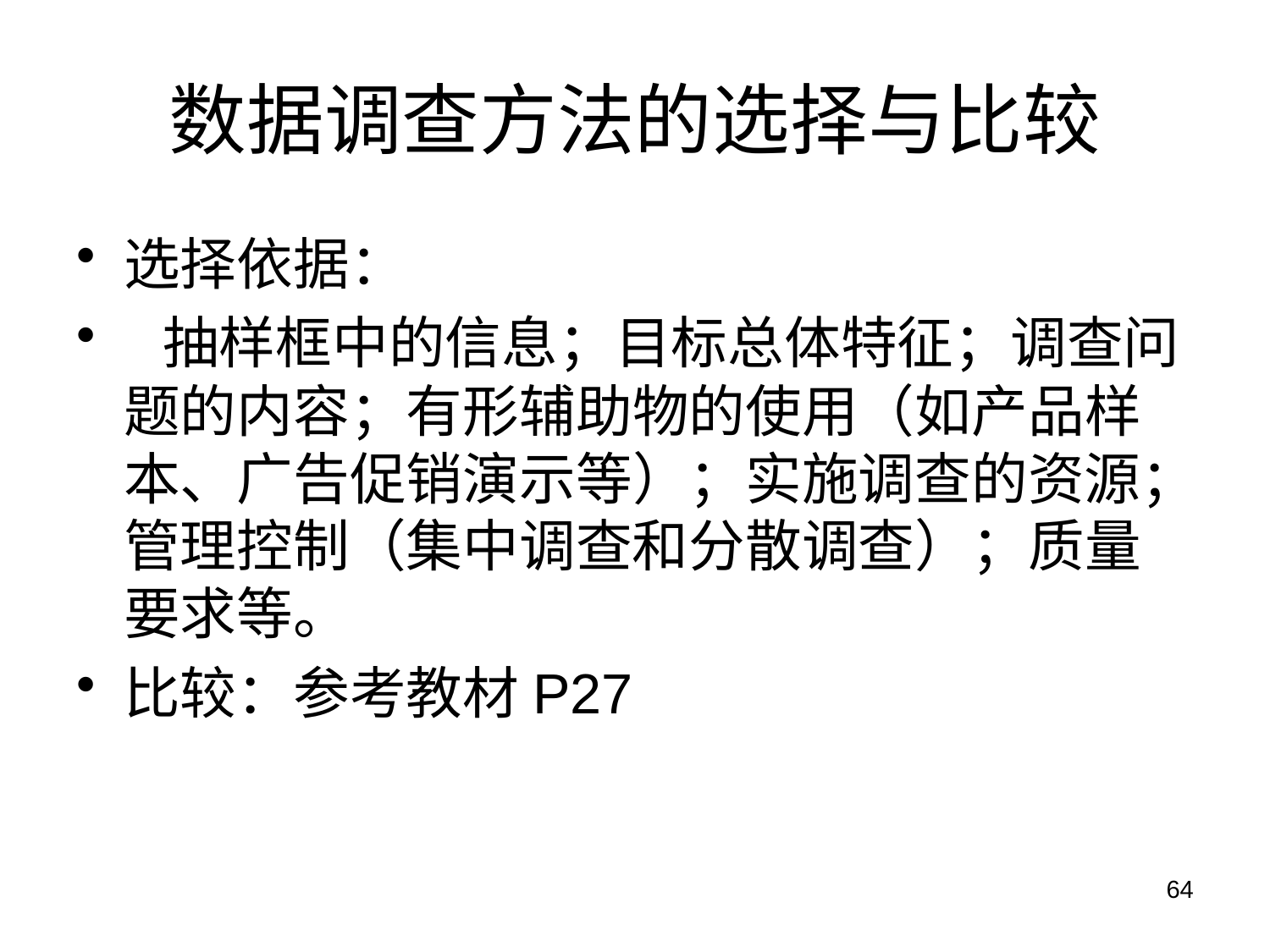

# 数据调查方法的选择与比较
选择依据：
  抽样框中的信息；目标总体特征；调查问题的内容；有形辅助物的使用（如产品样本、广告促销演示等）；实施调查的资源；管理控制（集中调查和分散调查）；质量要求等。
比较：参考教材P27
64